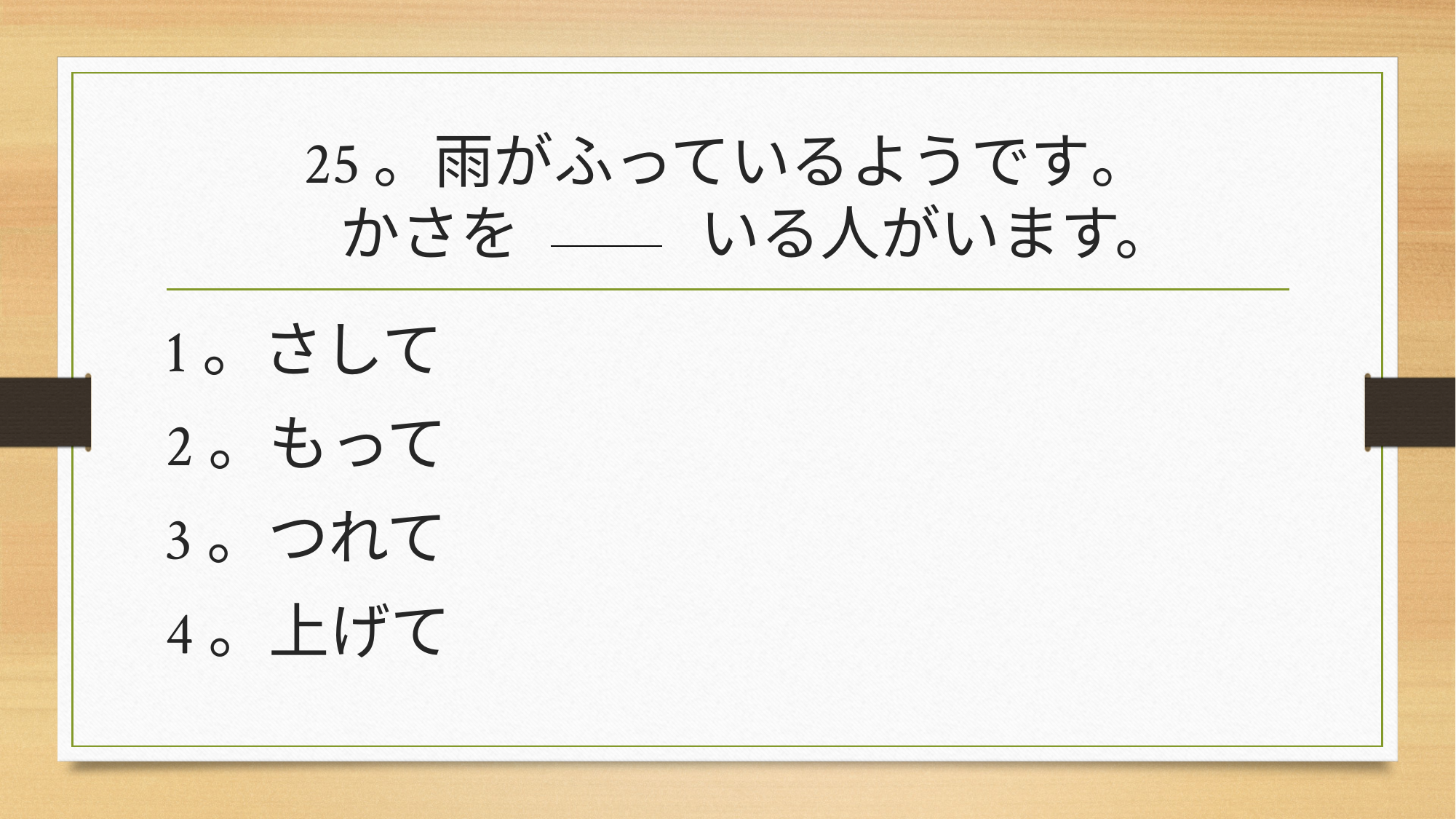

# 25。雨がふっているようです。 　かさを　　　いる人がいます。
1。さして
2。もって
3。つれて
4。上げて